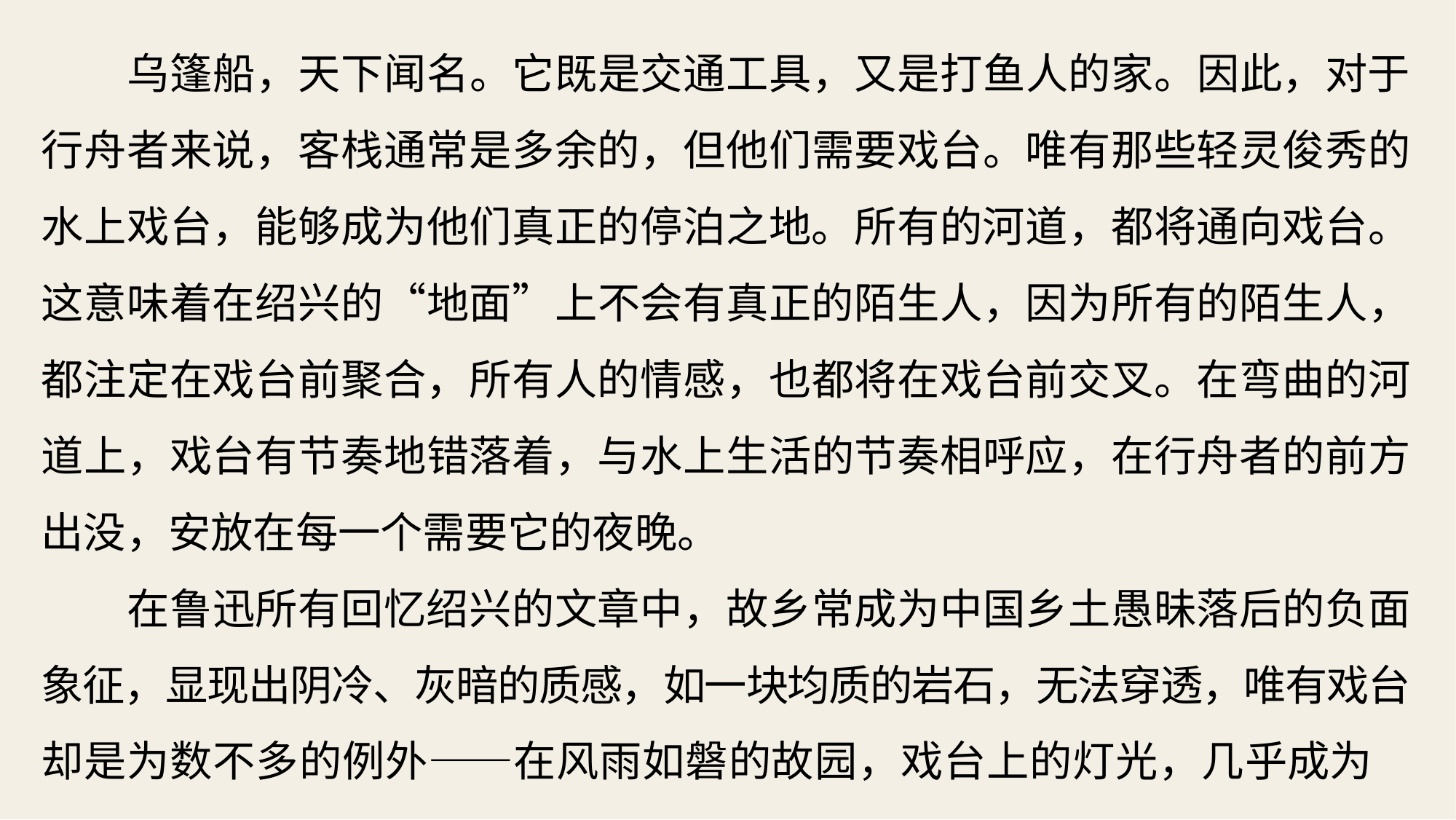

乌篷船，天下闻名。它既是交通工具，又是打鱼人的家。因此，对于行舟者来说，客栈通常是多余的，但他们需要戏台。唯有那些轻灵俊秀的水上戏台，能够成为他们真正的停泊之地。所有的河道，都将通向戏台。这意味着在绍兴的“地面”上不会有真正的陌生人，因为所有的陌生人，都注定在戏台前聚合，所有人的情感，也都将在戏台前交叉。在弯曲的河道上，戏台有节奏地错落着，与水上生活的节奏相呼应，在行舟者的前方出没，安放在每一个需要它的夜晚。
在鲁迅所有回忆绍兴的文章中，故乡常成为中国乡土愚昧落后的负面象征，显现出阴冷、灰暗的质感，如一块均质的岩石，无法穿透，唯有戏台却是为数不多的例外——在风雨如磐的故园，戏台上的灯光，几乎成为